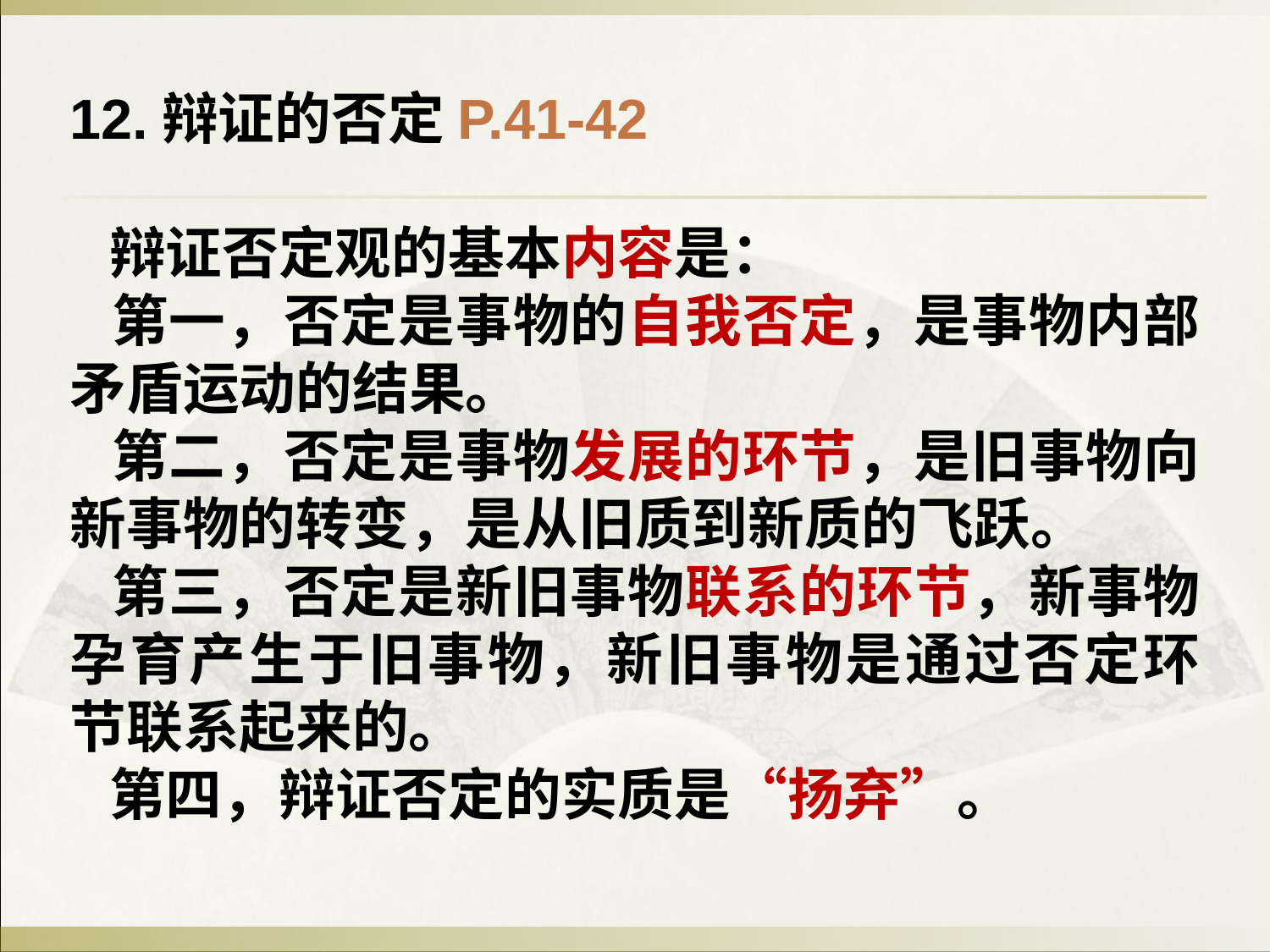

12.辩证的否定P.41-42

  辩证否定观的基本内容是：
  第一，否定是事物的自我否定，是事物内部矛盾运动的结果。
  第二，否定是事物发展的环节，是旧事物向新事物的转变，是从旧质到新质的飞跃。
  第三，否定是新旧事物联系的环节，新事物孕育产生于旧事物，新旧事物是通过否定环节联系起来的。
  第四，辩证否定的实质是“扬弃”。